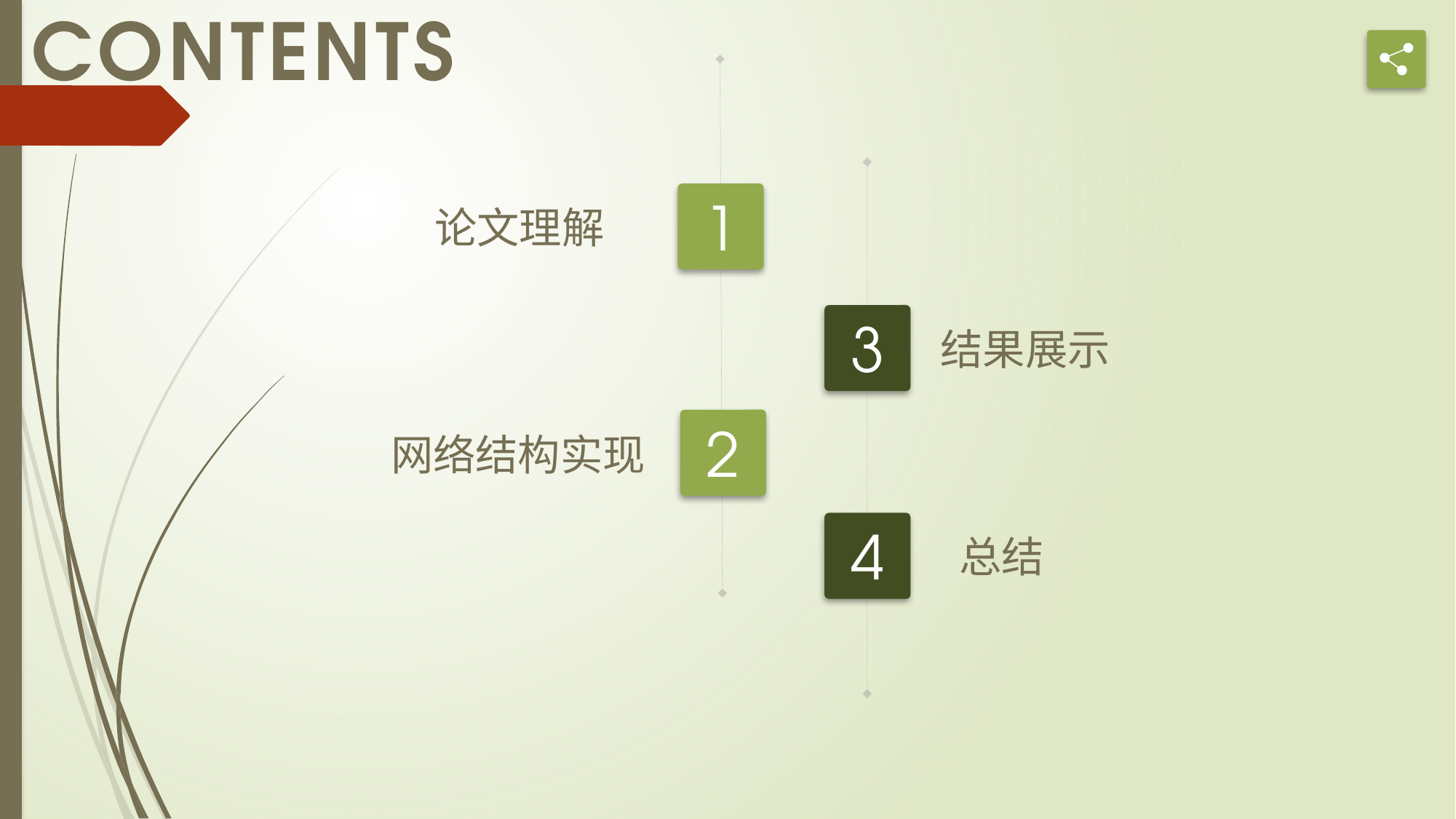

CONTENTS

1
论文理解
3
 结果展示
2
 网络结构实现
4
   总结